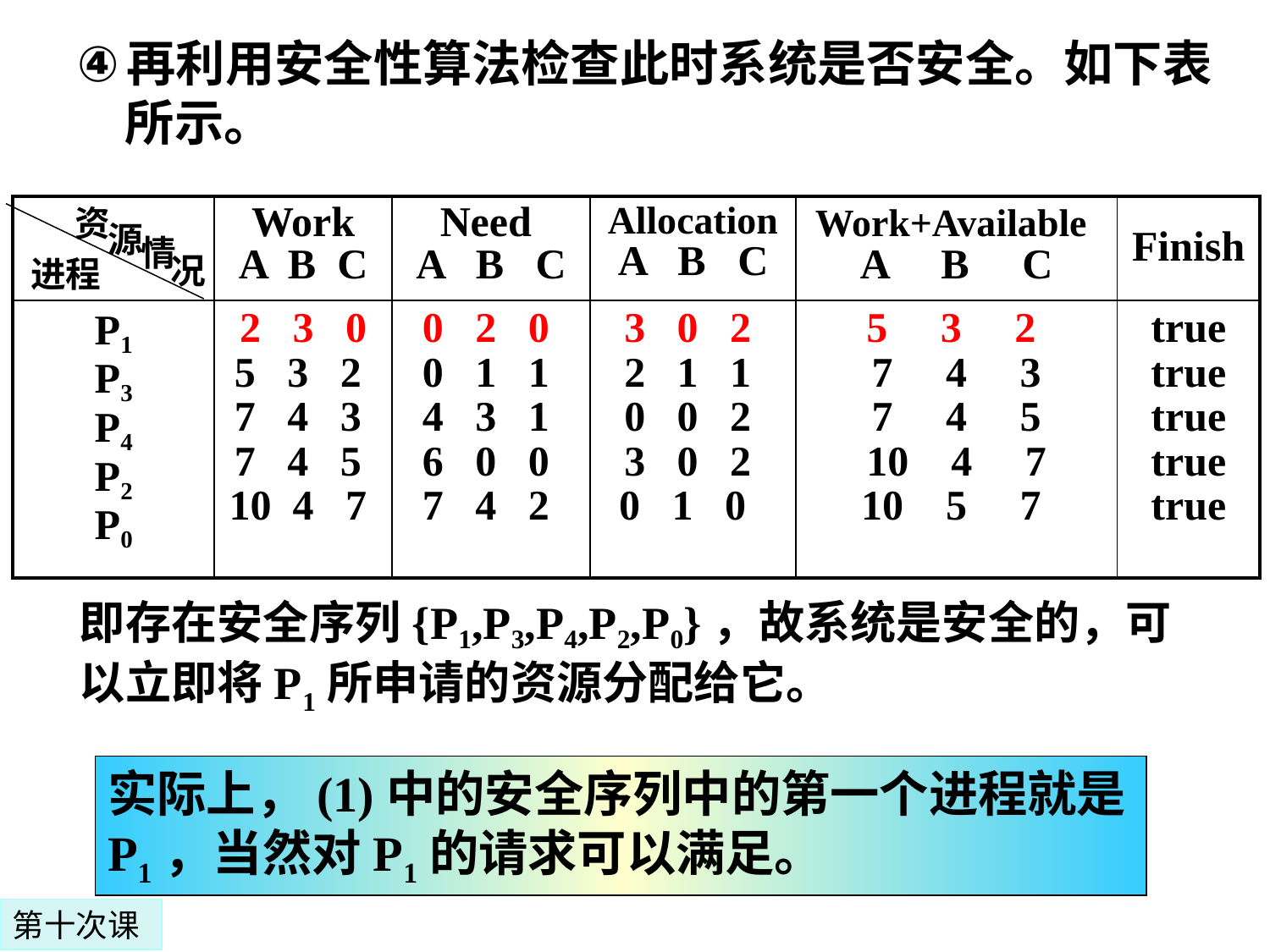

再利用安全性算法检查此时系统是否安全。如下表所示。
资
源
情
况
进程

|  | Work A B C | Need A B C | Allocation A B C | Work+Available A B C | Finish |
| --- | --- | --- | --- | --- | --- |
| P1 P3 P4 P2 P0 | 2 3 0 5 3 2 7 4 3 7 4 5 10 4 7 | 0 2 0 0 1 1 4 3 1 6 0 0 7 4 2 | 3 0 2 2 1 1 0 0 2 3 0 2 0 1 0 | 5 3 2 7 4 3 7 4 5 10 4 7 10 5 7 | true true true true true |
即存在安全序列{P1,P3,P4,P2,P0}，故系统是安全的，可以立即将P1所申请的资源分配给它。
实际上，(1)中的安全序列中的第一个进程就是P1，当然对P1的请求可以满足。
109
第十次课